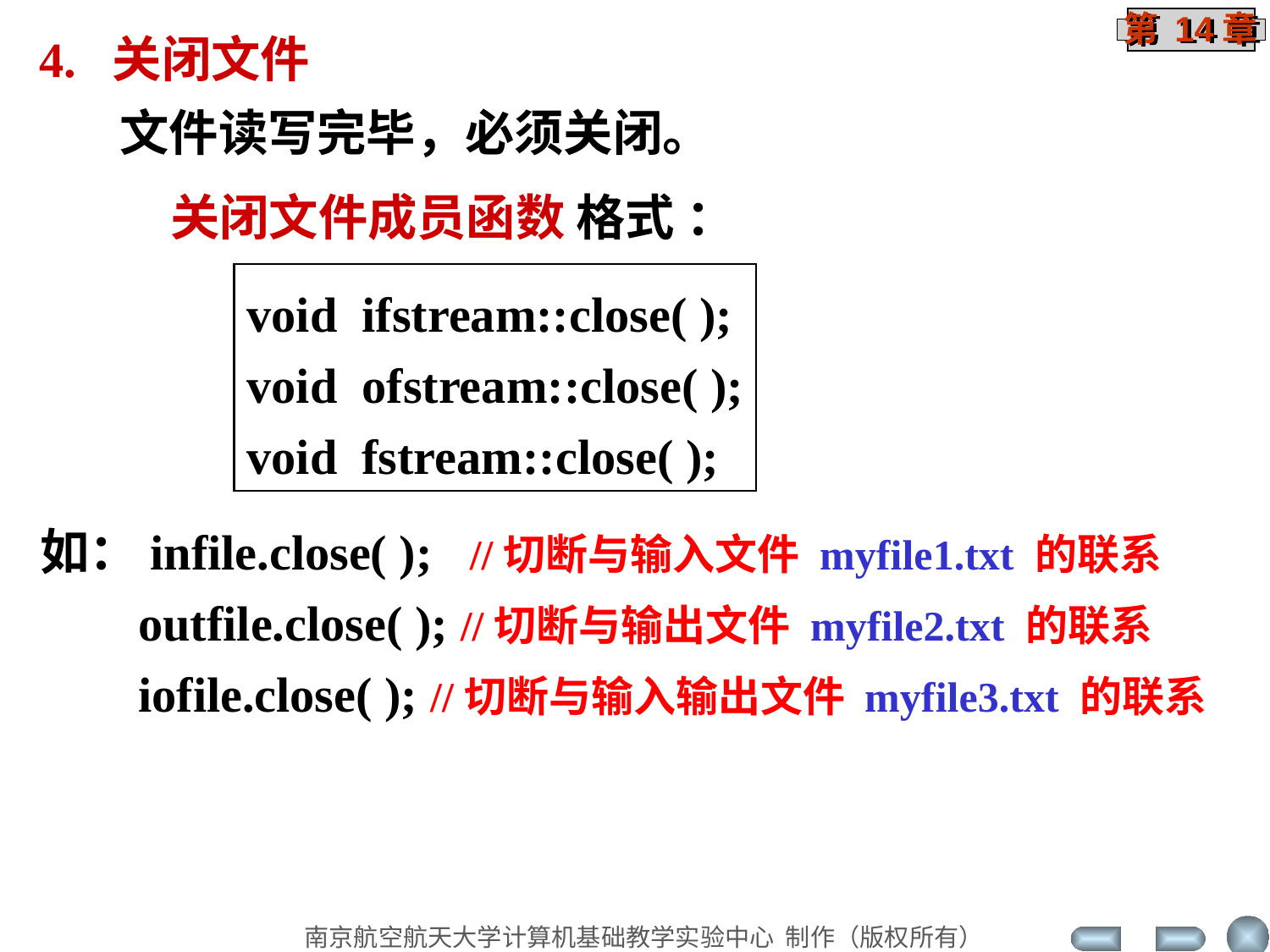

4.  关闭文件
文件读写完毕，必须关闭。
 关闭文件成员函数 格式 ：
void  ifstream::close( );
void  ofstream::close( );
void  fstream::close( );

如：infile.close( );   //切断与输入文件 myfile1.txt 的联系
        outfile.close( ); //切断与输出文件 myfile2.txt 的联系
        iofile.close( ); //切断与输入输出文件 myfile3.txt 的联系